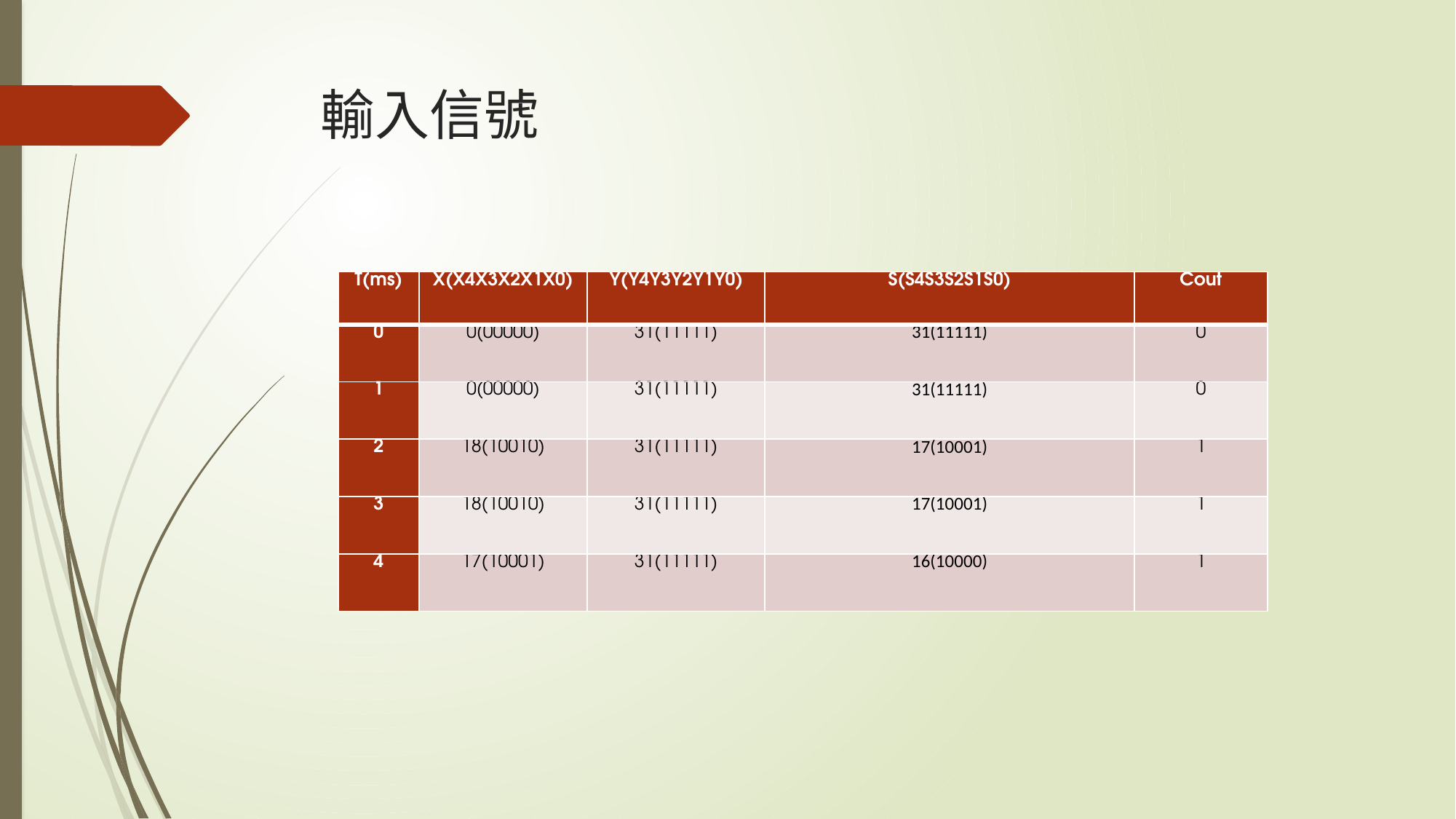

# 輸入信號

| T(ms) | X(X4X3X2X1X0) | Y(Y4Y3Y2Y1Y0) | S(S4S3S2S1S0) | Cout |
| --- | --- | --- | --- | --- |
| 0 | 0(00000) | 31(11111) | 31(11111) | 0 |
| 1 | 0(00000) | 31(11111) | 31(11111) | 0 |
| 2 | 18(10010) | 31(11111) | 17(10001) | 1 |
| 3 | 18(10010) | 31(11111) | 17(10001) | 1 |
| 4 | 17(10001) | 31(11111) | 16(10000) | 1 |